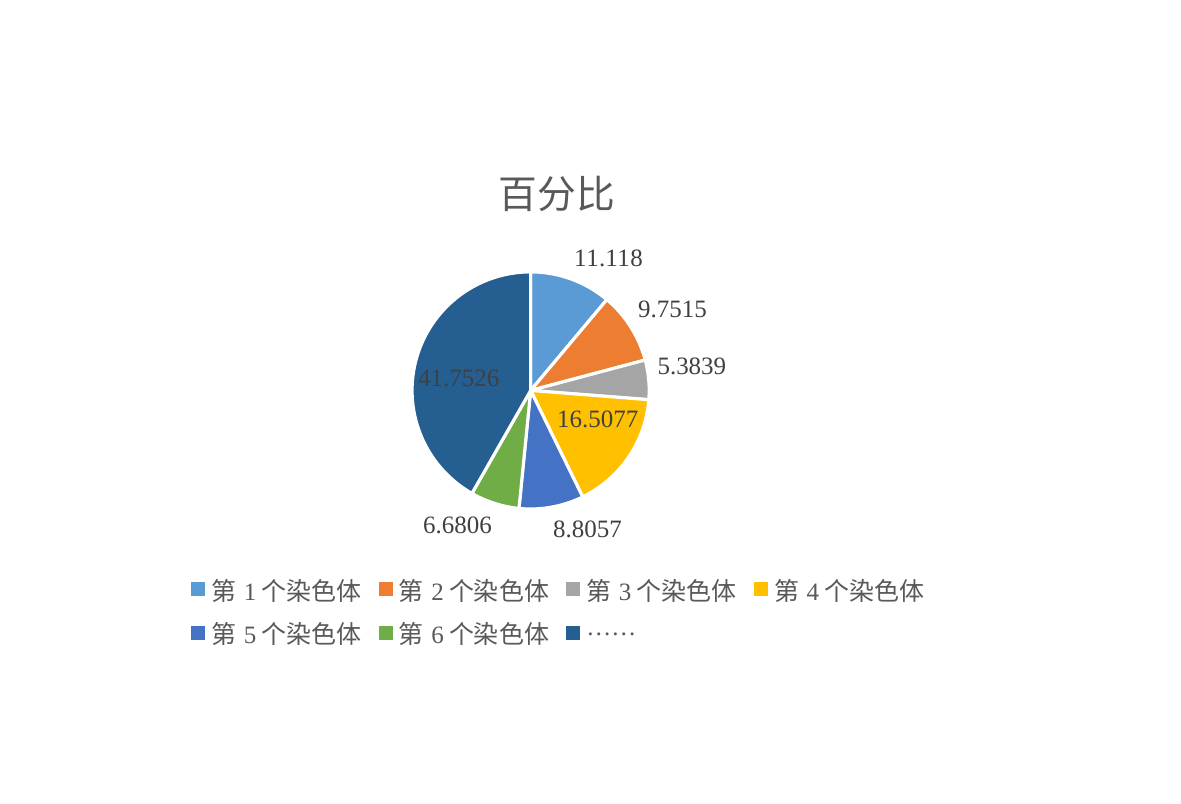

### Chart:

| Category | 百分比 | 列1 |
|---|---|---|
| 第1个染色体 | 11.118 | None |
| 第2个染色体 | 9.7515 | None |
| 第3个染色体 | 5.3839 | None |
| 第4个染色体 | 16.5077 | None |
| 第5个染色体 | 8.8057 | None |
| 第6个染色体 | 6.6806 | None |
| …… | 41.752599999999994 | None |